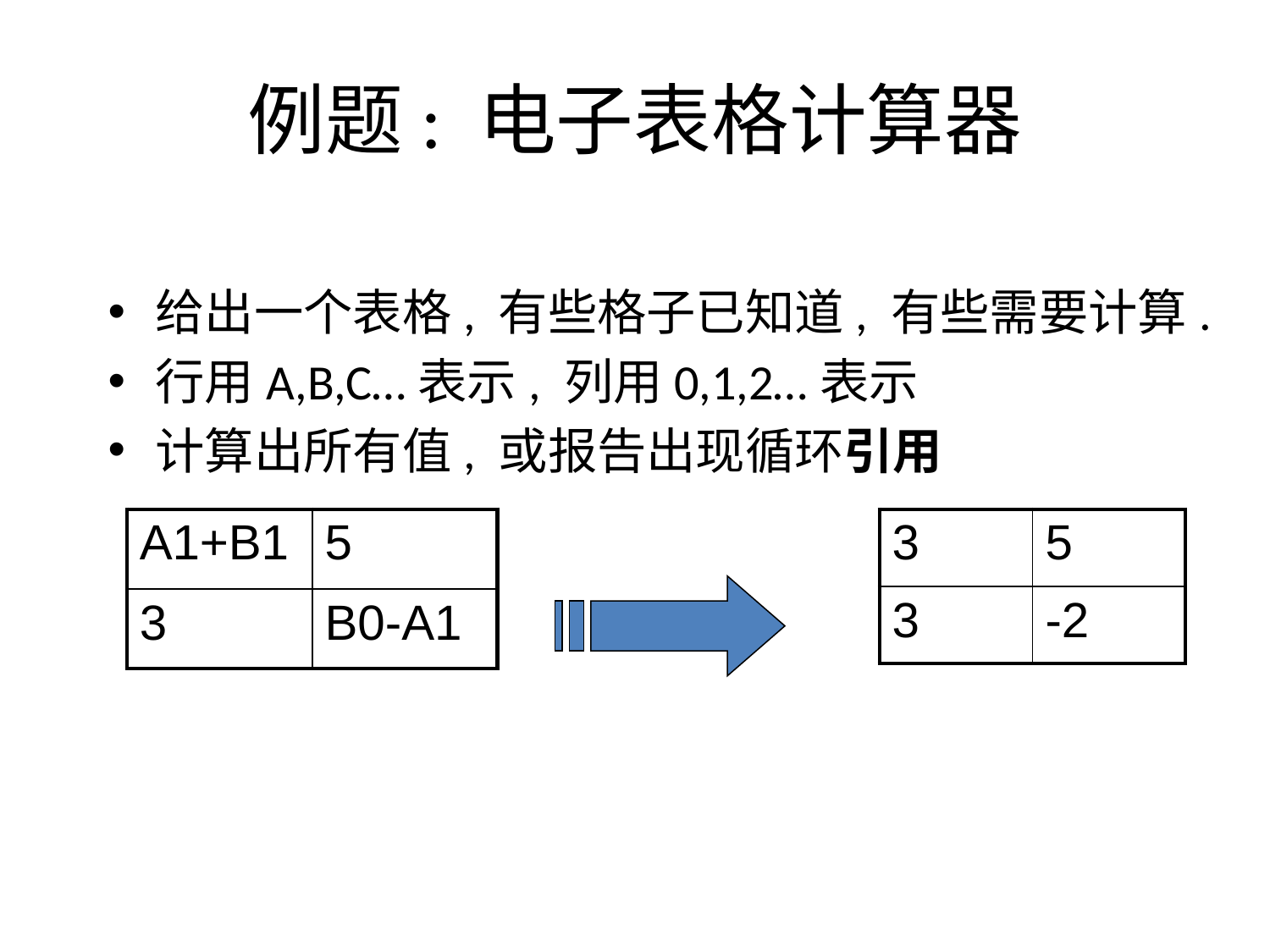

# 例题: 电子表格计算器
给出一个表格, 有些格子已知道, 有些需要计算.
行用A,B,C…表示, 列用0,1,2…表示
计算出所有值, 或报告出现循环引用
| A1+B1 | 5 |
| --- | --- |
| 3 | B0-A1 |
| 3 | 5 |
| --- | --- |
| 3 | -2 |